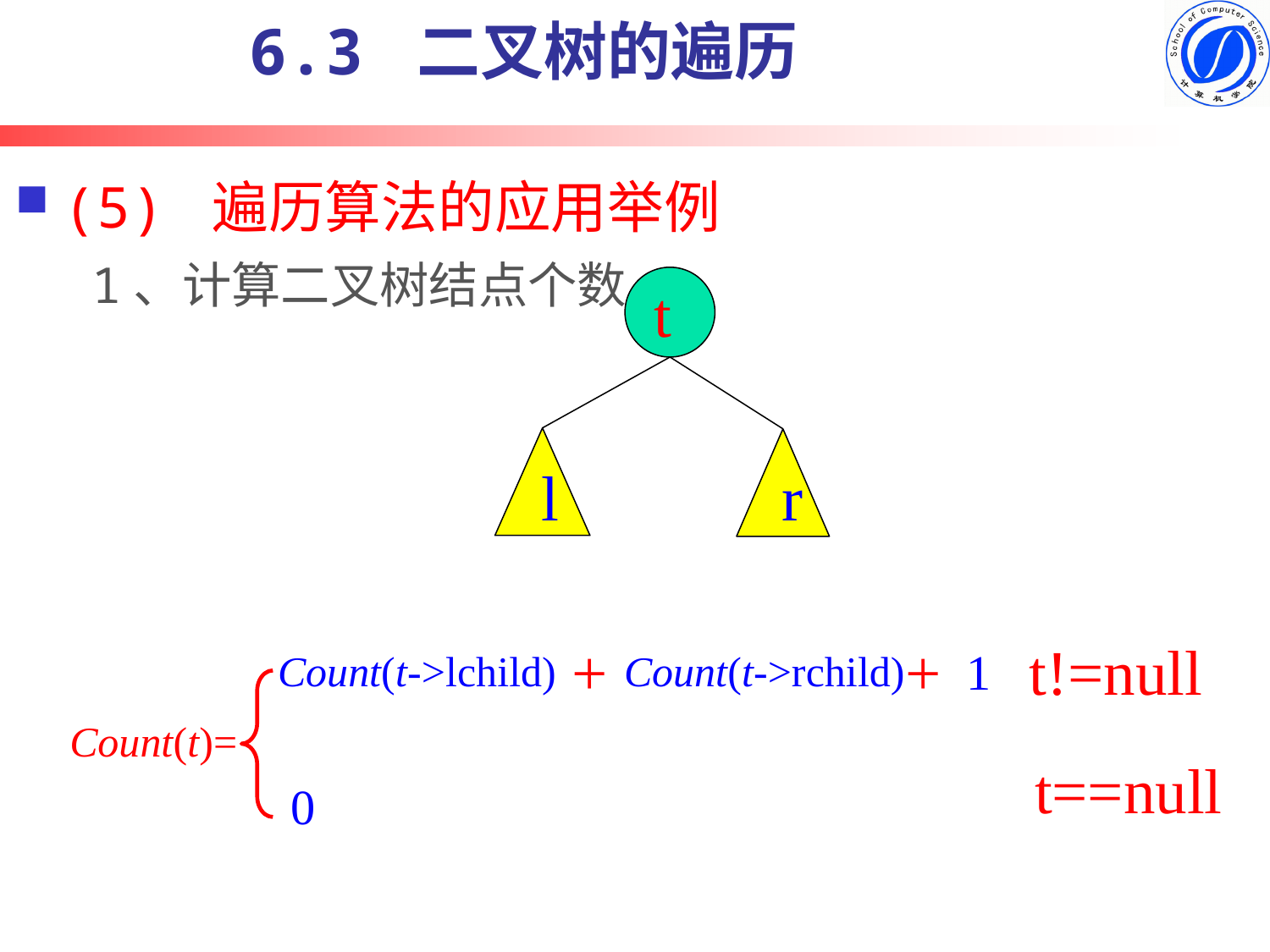

6.3 二叉树的遍历
# (5) 遍历算法的应用举例
1、计算二叉树结点个数

t

l
r
+
+
1
t!=null
Count(t->lchild)
Count(t->rchild)

Count(t)=
t==null
0